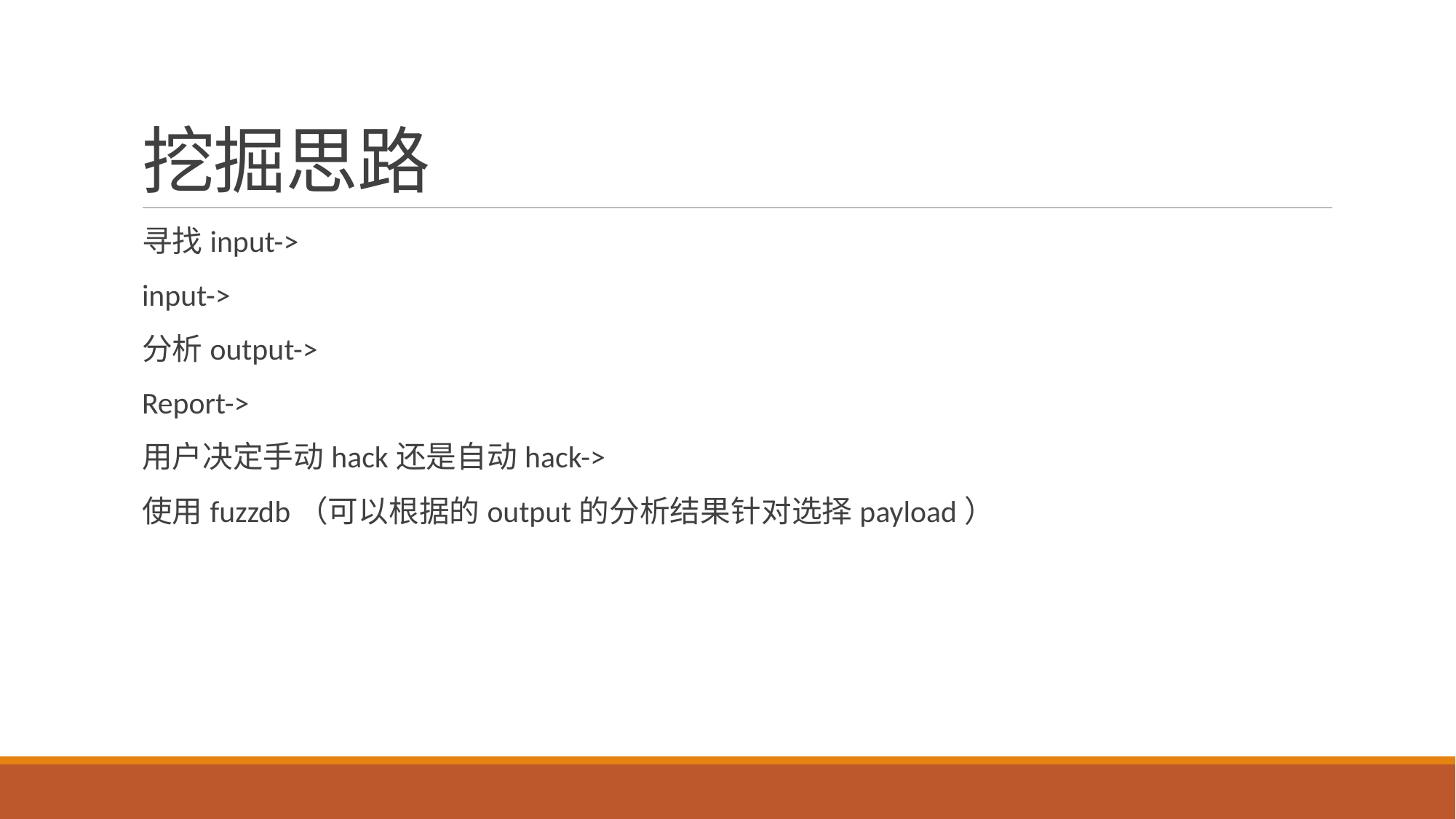

# 挖掘思路
寻找input->
input->
分析output->
Report->
用户决定手动hack还是自动hack->
使用fuzzdb（可以根据的output的分析结果针对选择payload）